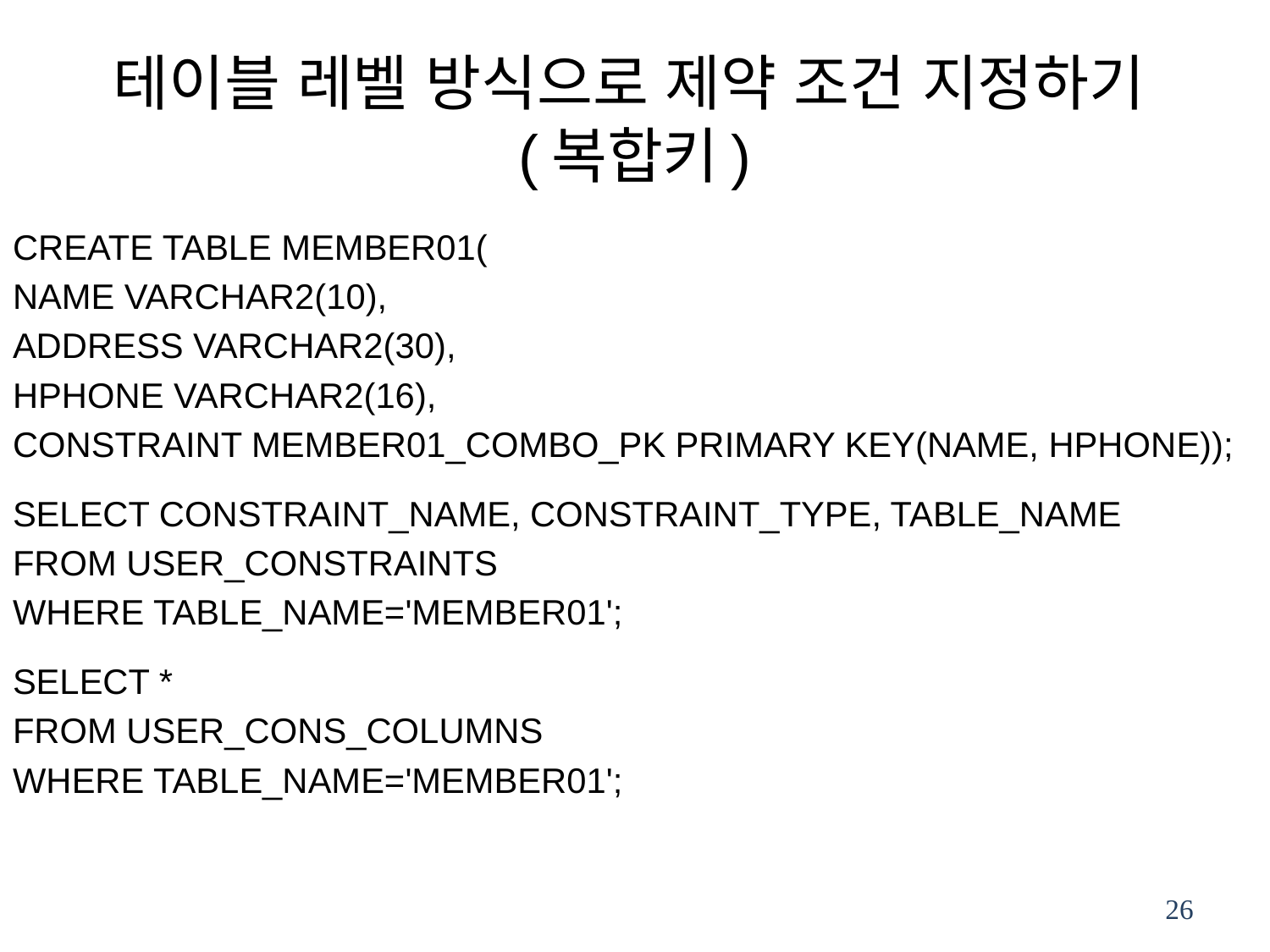

# 테이블 레벨 방식으로 제약 조건 지정하기(복합키)
CREATE TABLE MEMBER01(
NAME VARCHAR2(10),
ADDRESS VARCHAR2(30),
HPHONE VARCHAR2(16),
CONSTRAINT MEMBER01_COMBO_PK PRIMARY KEY(NAME, HPHONE));

SELECT CONSTRAINT_NAME, CONSTRAINT_TYPE, TABLE_NAME
FROM USER_CONSTRAINTS
WHERE TABLE_NAME='MEMBER01';

SELECT *
FROM USER_CONS_COLUMNS
WHERE TABLE_NAME='MEMBER01';

26